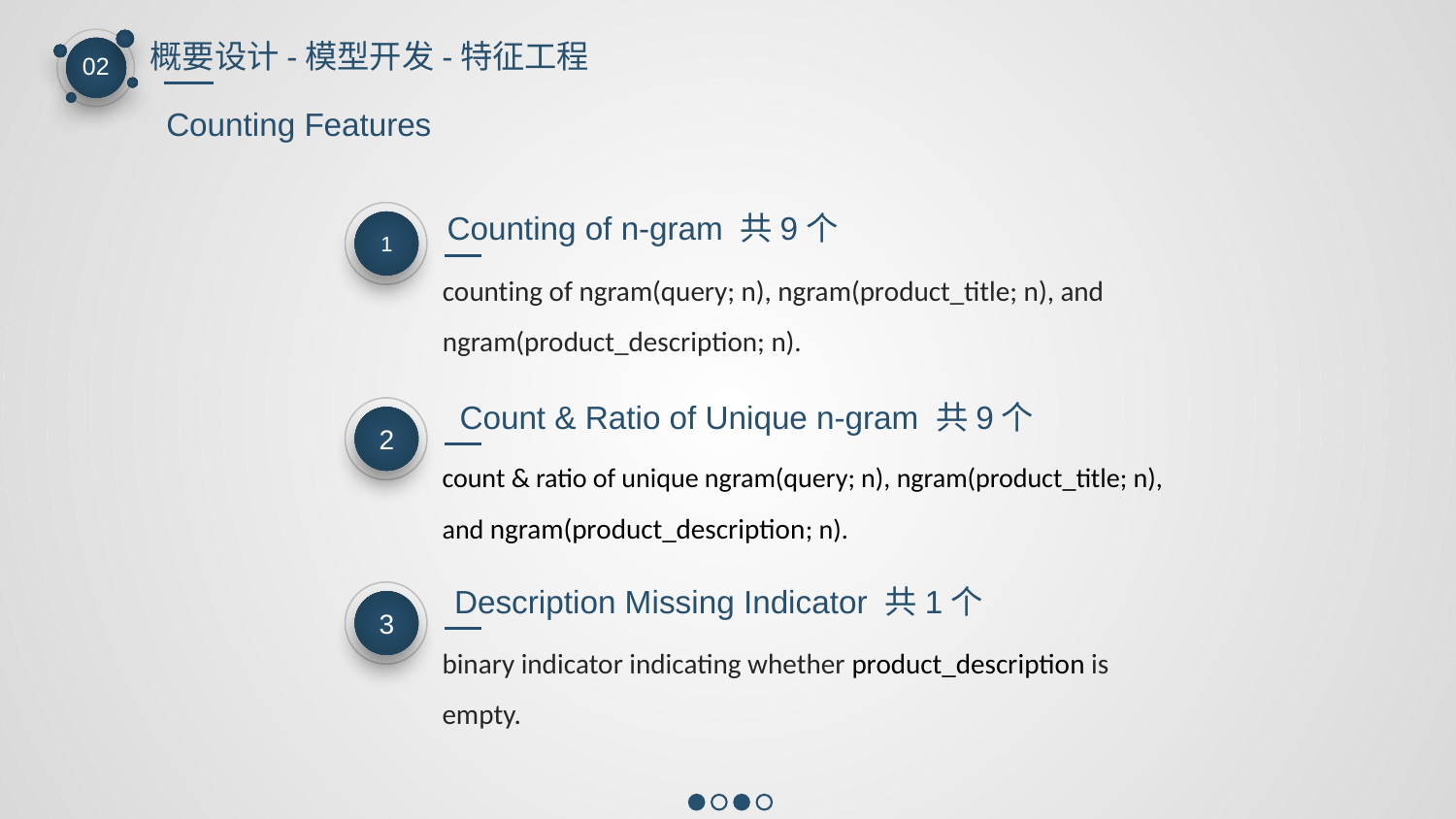

概要设计-模型开发-特征工程
02
Counting Features
Counting of n-gram 共9个

1
counting of ngram(query; n), ngram(product_title; n), and ngram(product_description; n).
Count & Ratio of Unique n-gram 共9个

2
count & ratio of unique ngram(query; n), ngram(product_title; n), and ngram(product_description; n).
Description Missing Indicator 共1个

3
binary indicator indicating whether product_description is empty.